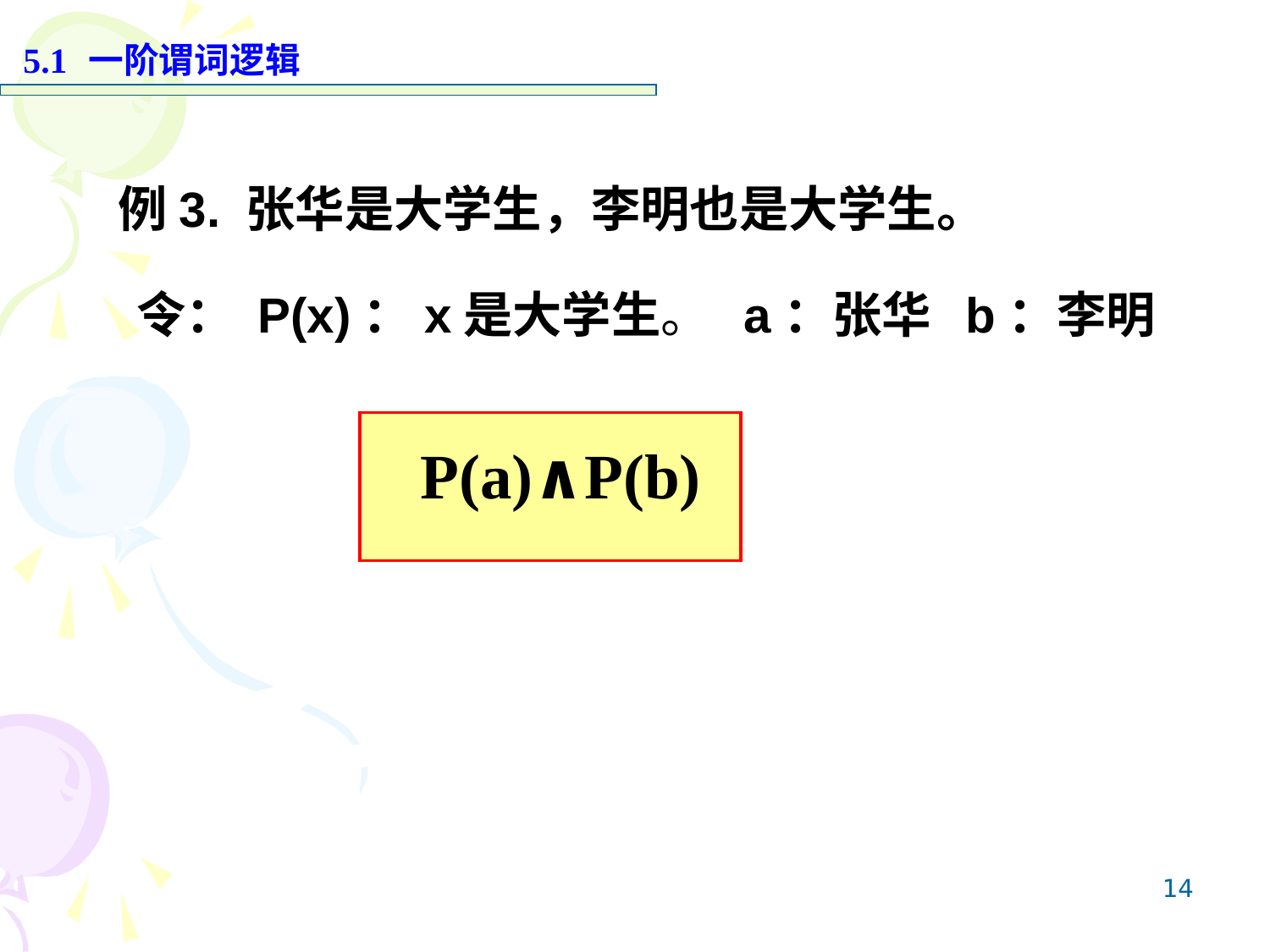

5.1 一阶谓词逻辑

例3. 张华是大学生，李明也是大学生。
令： P(x)：x是大学生。  a：张华  b：李明

P(a)∧P(b)
14